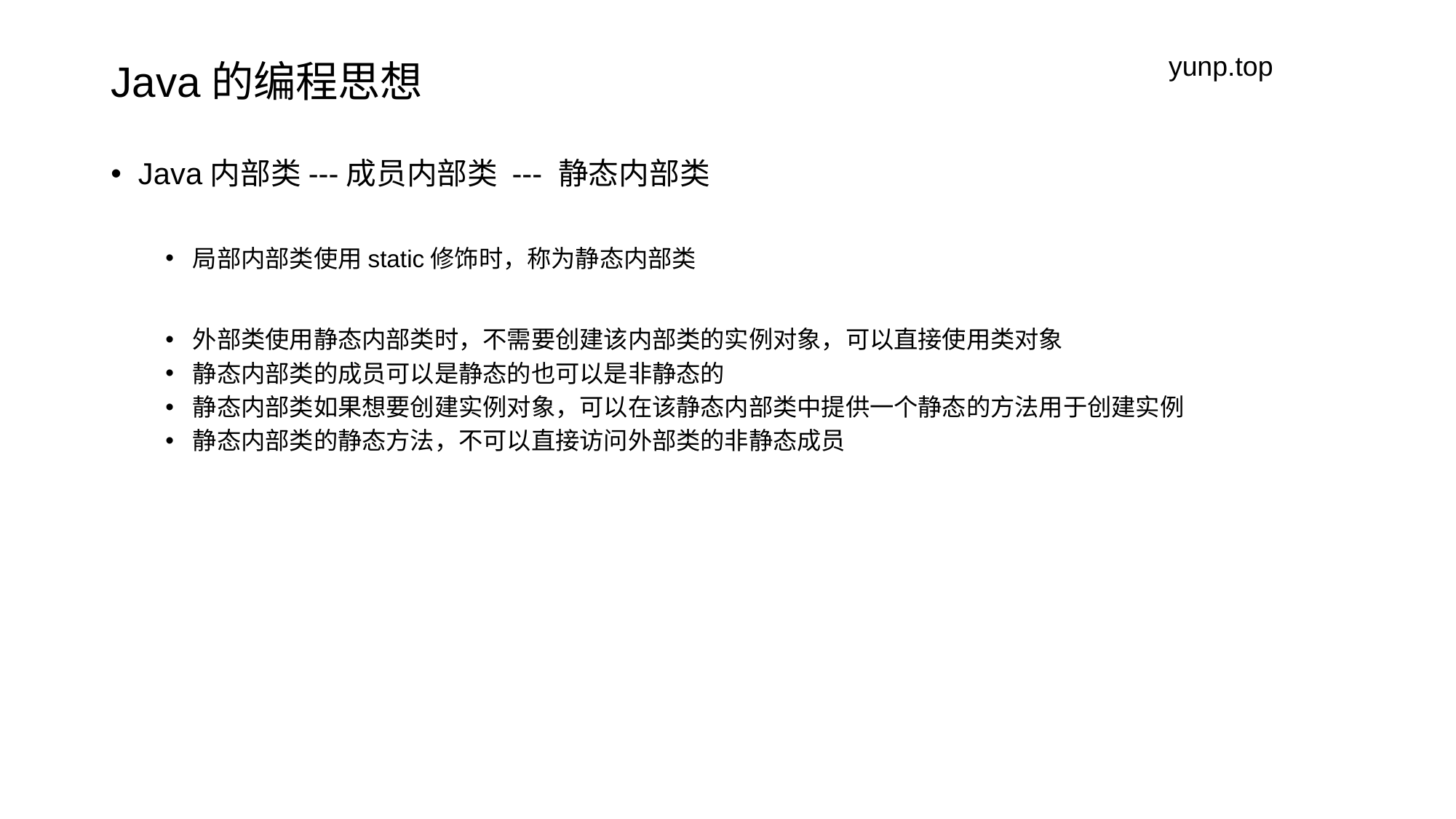

# Java的编程思想
yunp.top
Java内部类---成员内部类 --- 静态内部类

局部内部类使用static修饰时，称为静态内部类

外部类使用静态内部类时，不需要创建该内部类的实例对象，可以直接使用类对象
静态内部类的成员可以是静态的也可以是非静态的
静态内部类如果想要创建实例对象，可以在该静态内部类中提供一个静态的方法用于创建实例
静态内部类的静态方法，不可以直接访问外部类的非静态成员